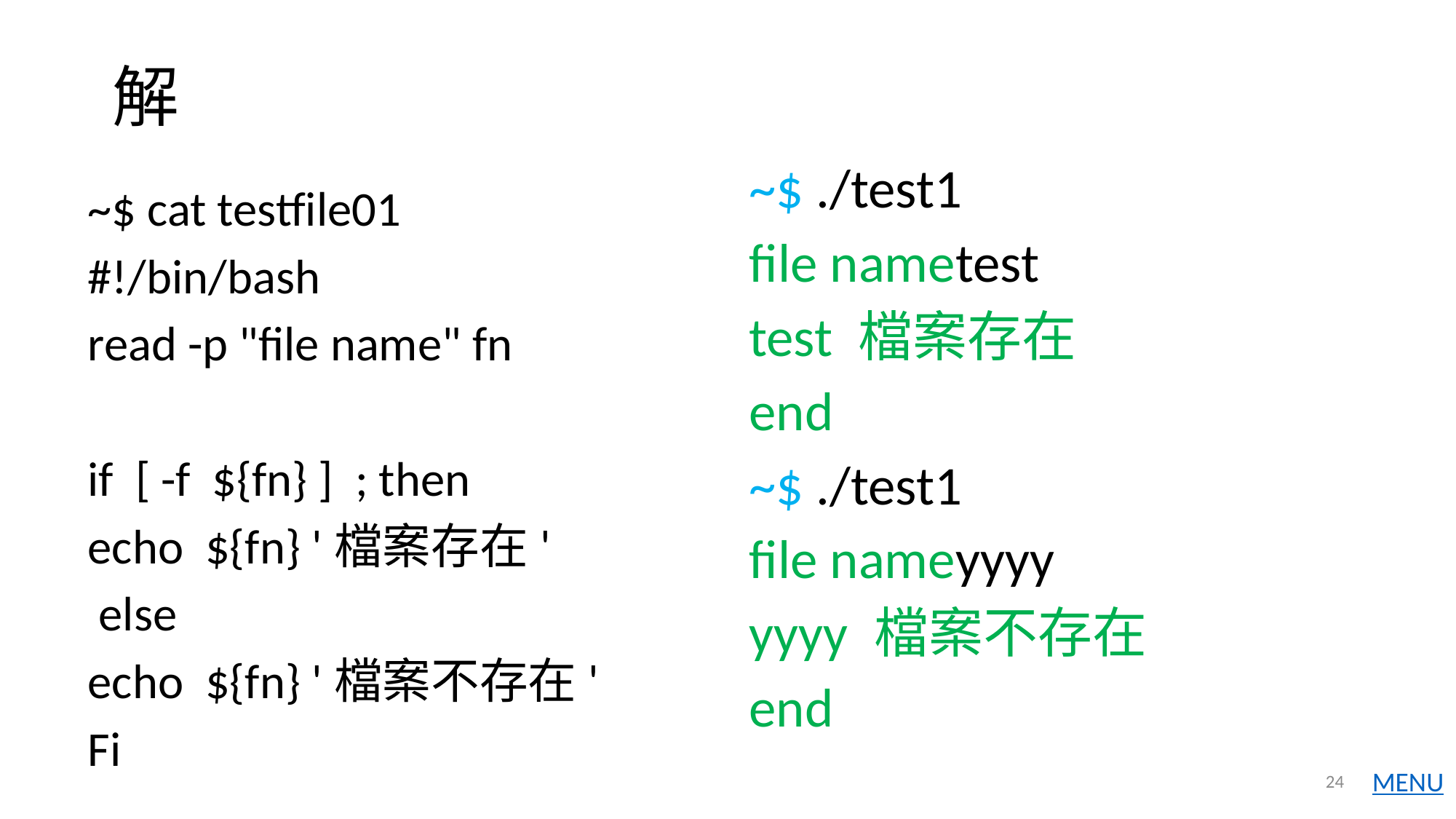

# 解
~$ ./test1
file nametest
test 檔案存在
end
~$ ./test1
file nameyyyy
yyyy 檔案不存在
end
~$ cat testfile01
#!/bin/bash
read -p "file name" fn

if  [ -f  ${fn} ]  ; then
echo  ${fn} '檔案存在'
 else
echo  ${fn} '檔案不存在'
Fi

echo  ‘end’
24